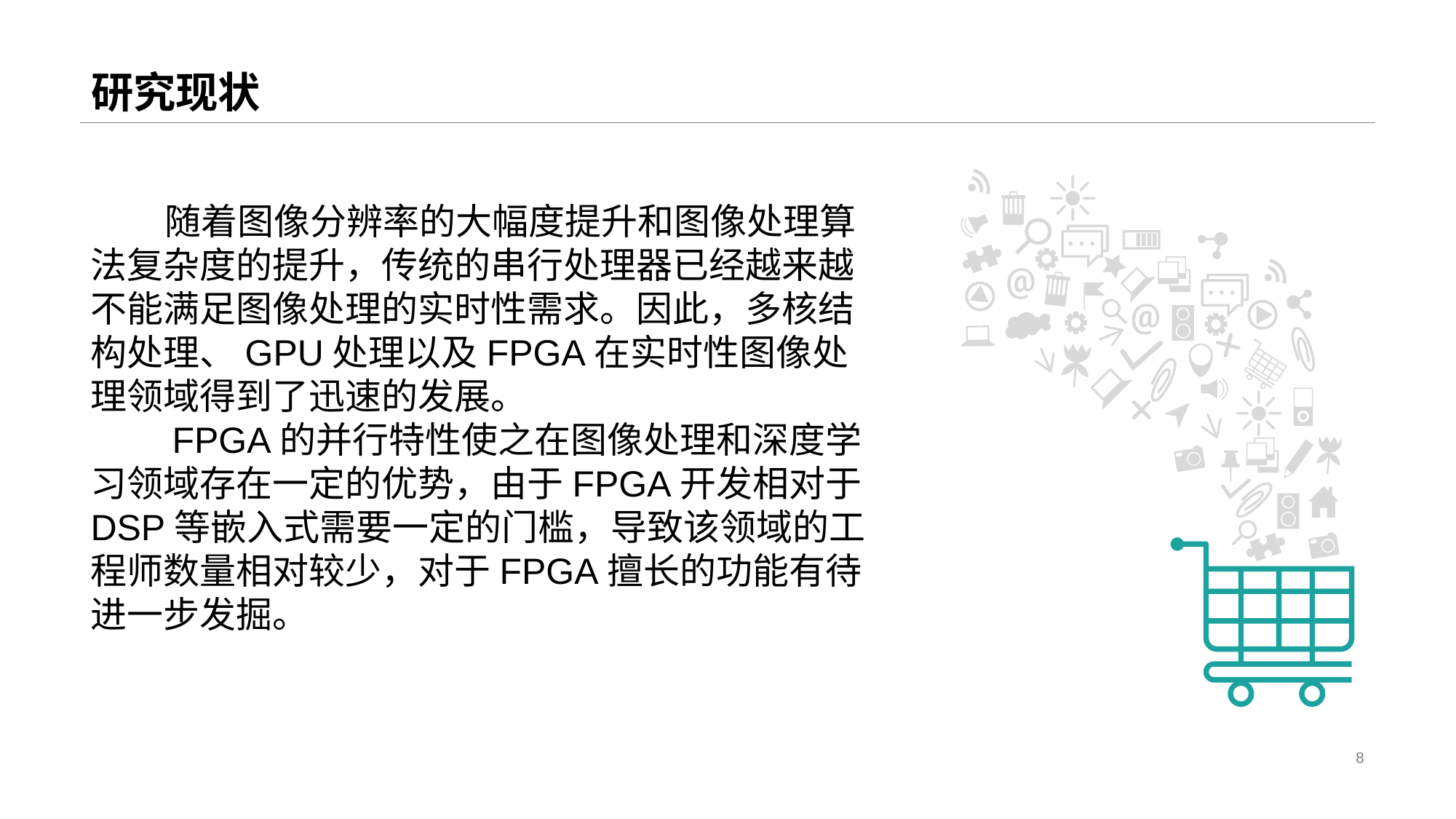

# 研究现状

        随着图像分辨率的大幅度提升和图像处理算法复杂度的提升，传统的串行处理器已经越来越不能满足图像处理的实时性需求。因此，多核结构处理、GPU处理以及FPGA在实时性图像处理领域得到了迅速的发展。
        FPGA的并行特性使之在图像处理和深度学习领域存在一定的优势，由于FPGA开发相对于DSP等嵌入式需要一定的门槛，导致该领域的工程师数量相对较少，对于FPGA擅长的功能有待进一步发掘。
8